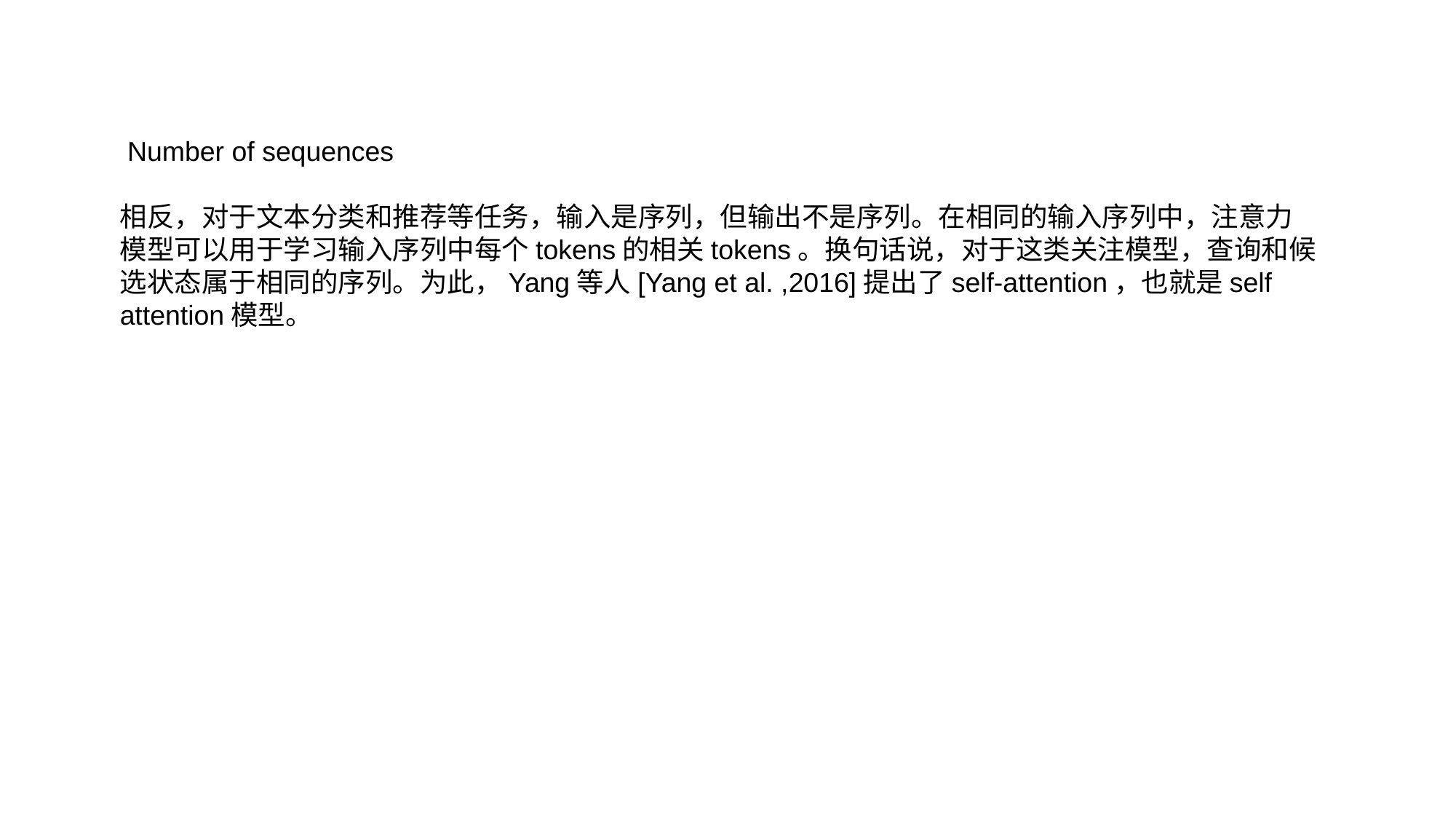

Number of sequences

相反，对于文本分类和推荐等任务，输入是序列，但输出不是序列。在相同的输入序列中，注意力模型可以用于学习输入序列中每个tokens的相关tokens。换句话说，对于这类关注模型，查询和候选状态属于相同的序列。为此，Yang等人[Yang et al. ,2016]提出了self-attention，也就是self attention模型。